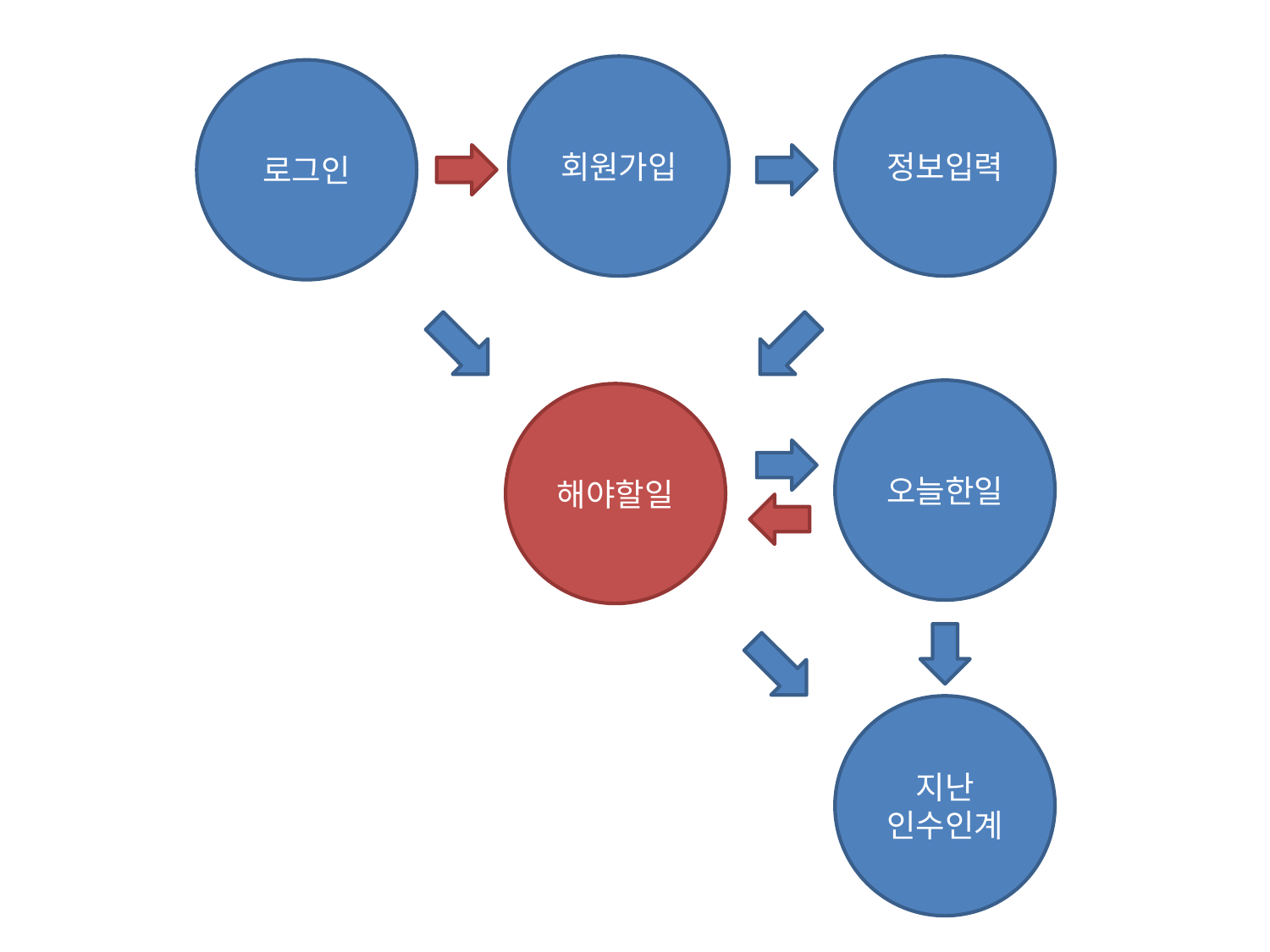

회원가입
정보입력
로그인

오늘한일
해야할일

지난
인수인계